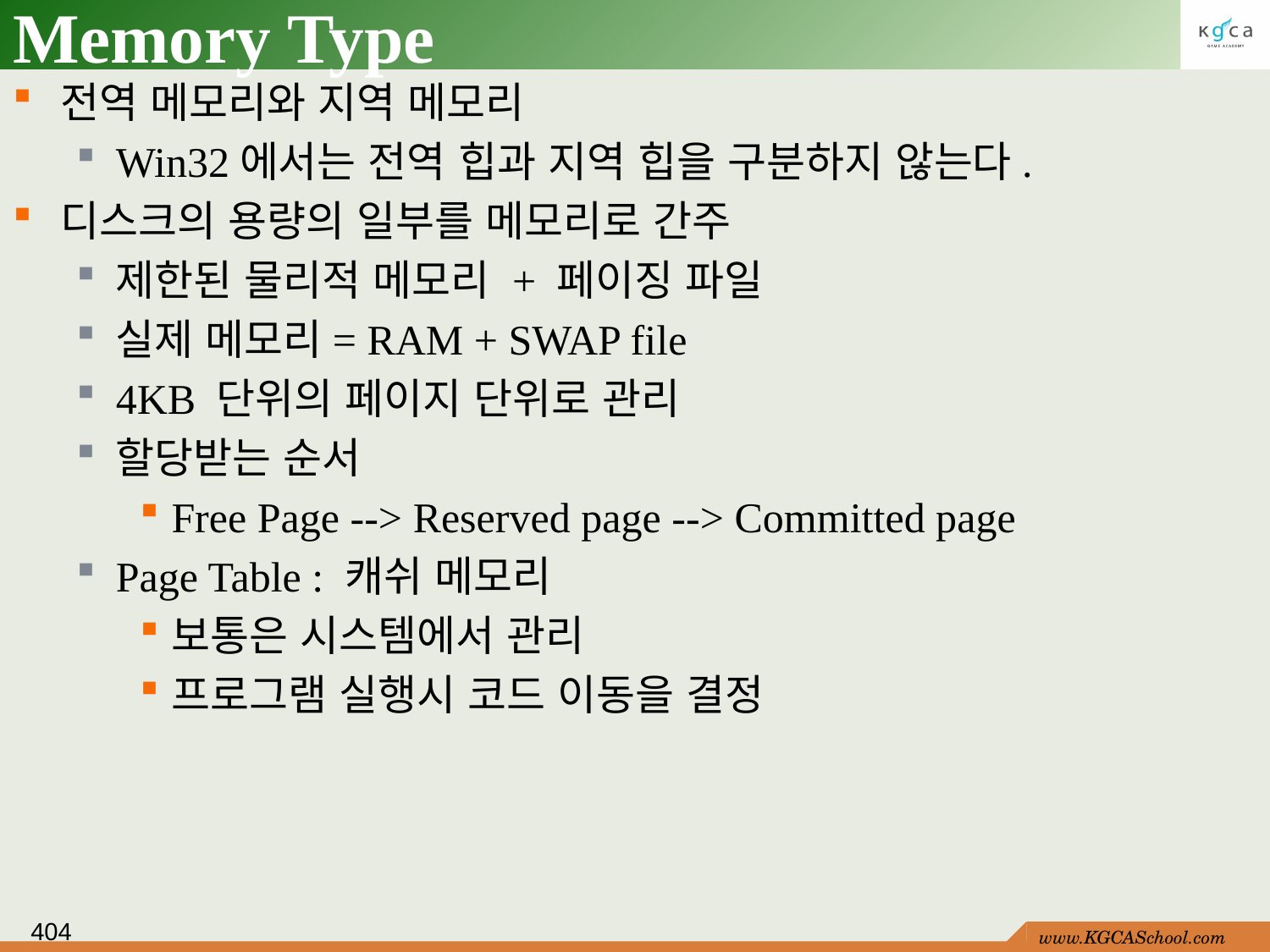

# Memory Type
전역 메모리와 지역 메모리
Win32에서는 전역 힙과 지역 힙을 구분하지 않는다.
디스크의 용량의 일부를 메모리로 간주
제한된 물리적 메모리 + 페이징 파일
실제 메모리= RAM + SWAP file
4KB 단위의 페이지 단위로 관리
할당받는 순서
Free Page --> Reserved page --> Committed page
Page Table : 캐쉬 메모리
보통은 시스템에서 관리
프로그램 실행시 코드 이동을 결정
404